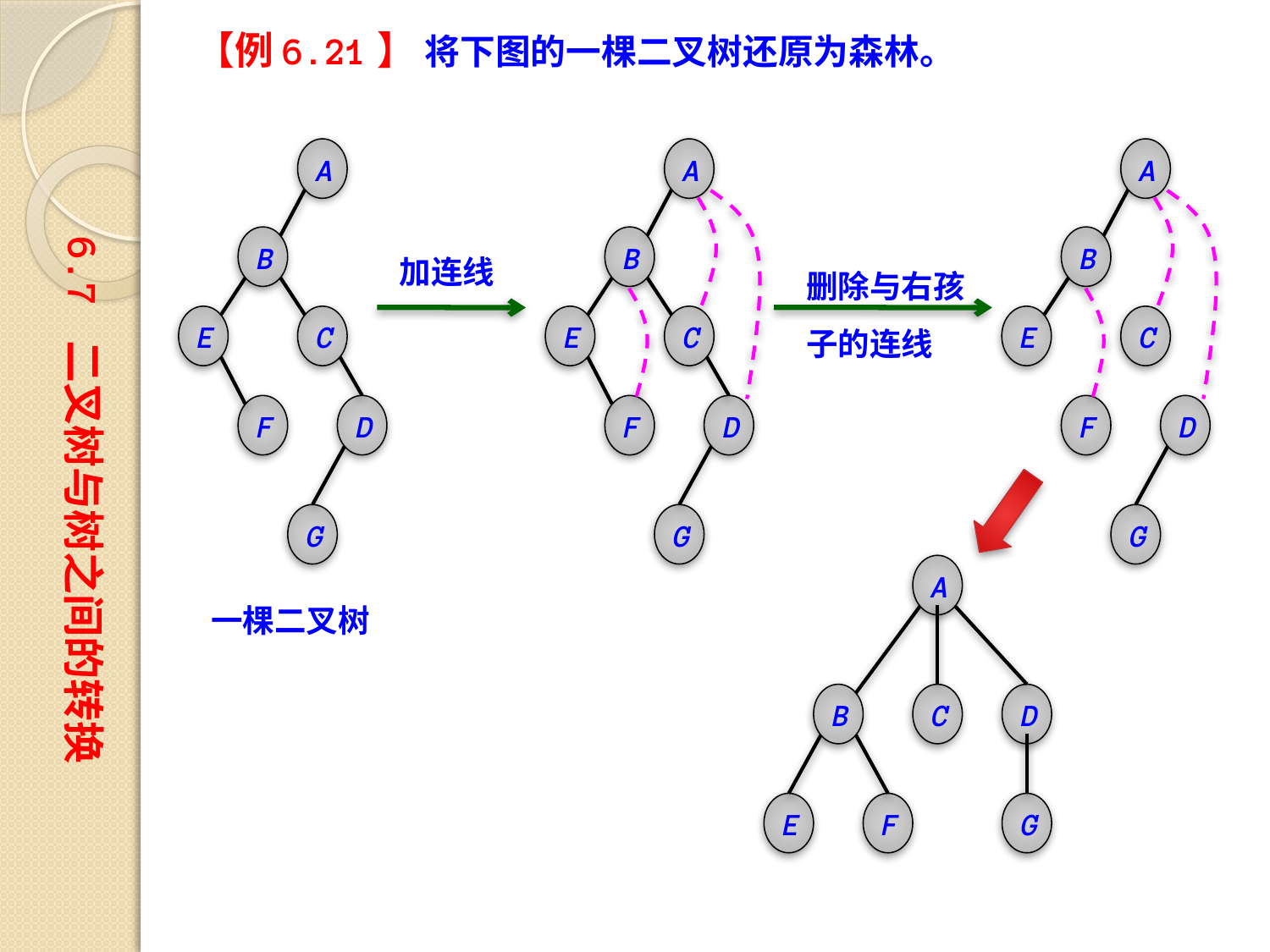

【例6.21】 将下图的一棵二叉树还原为森林。
A
B
E
C
F
D
G
一棵二叉树
A

B
加连线

E
C
F
D
G
A

B
删除与右孩子的连线

E
C
F
D
G
6.7 二叉树与树之间的转换

A
B
C
D
E
F
G